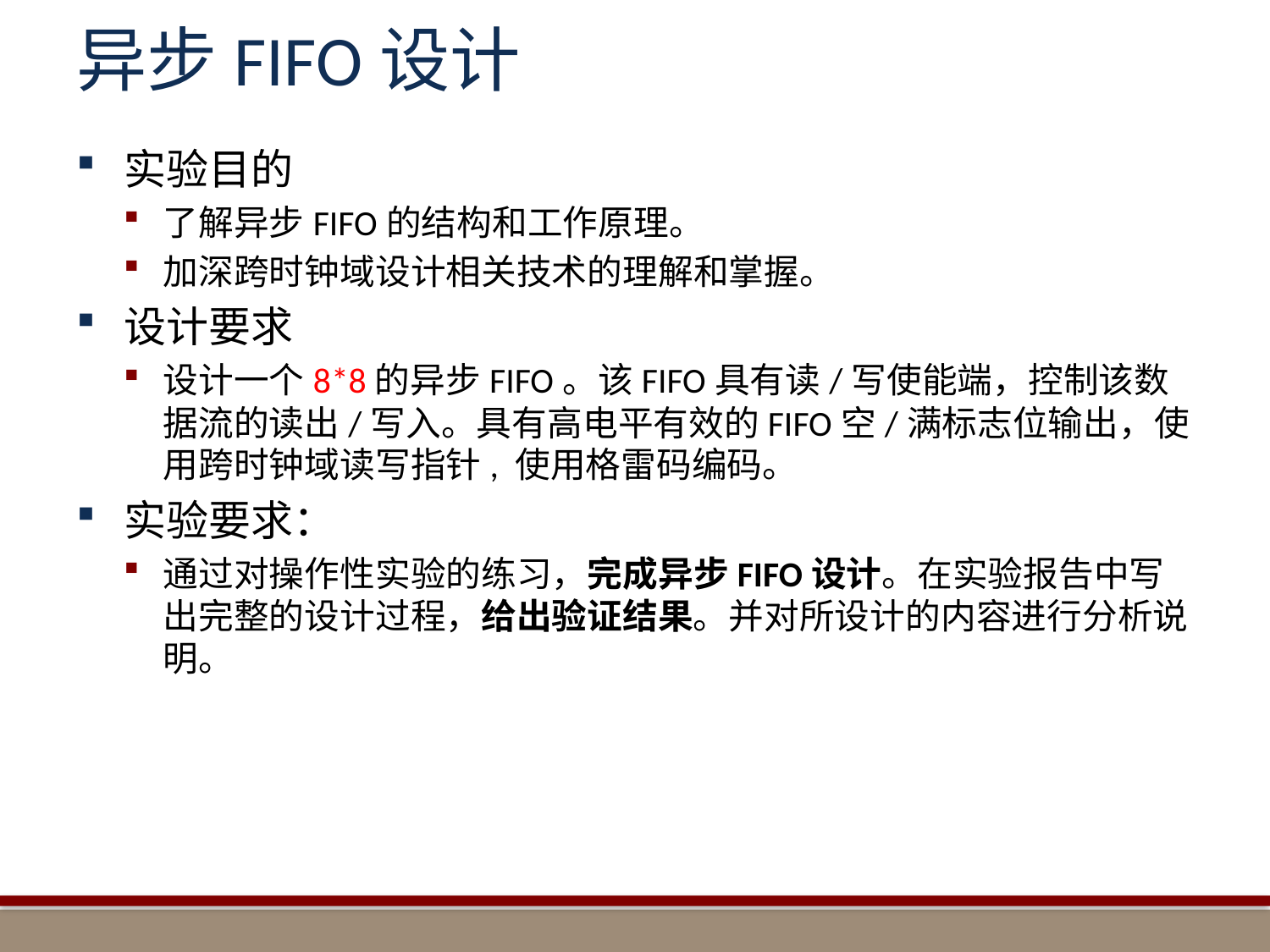

# 异步FIFO设计
实验目的
了解异步FIFO的结构和工作原理。
加深跨时钟域设计相关技术的理解和掌握。
设计要求
设计一个8*8的异步FIFO。该FIFO具有读/写使能端，控制该数据流的读出/写入。具有高电平有效的FIFO空/满标志位输出，使用跨时钟域读写指针, 使用格雷码编码。
实验要求：
通过对操作性实验的练习，完成异步FIFO设计。在实验报告中写出完整的设计过程，给出验证结果。并对所设计的内容进行分析说明。